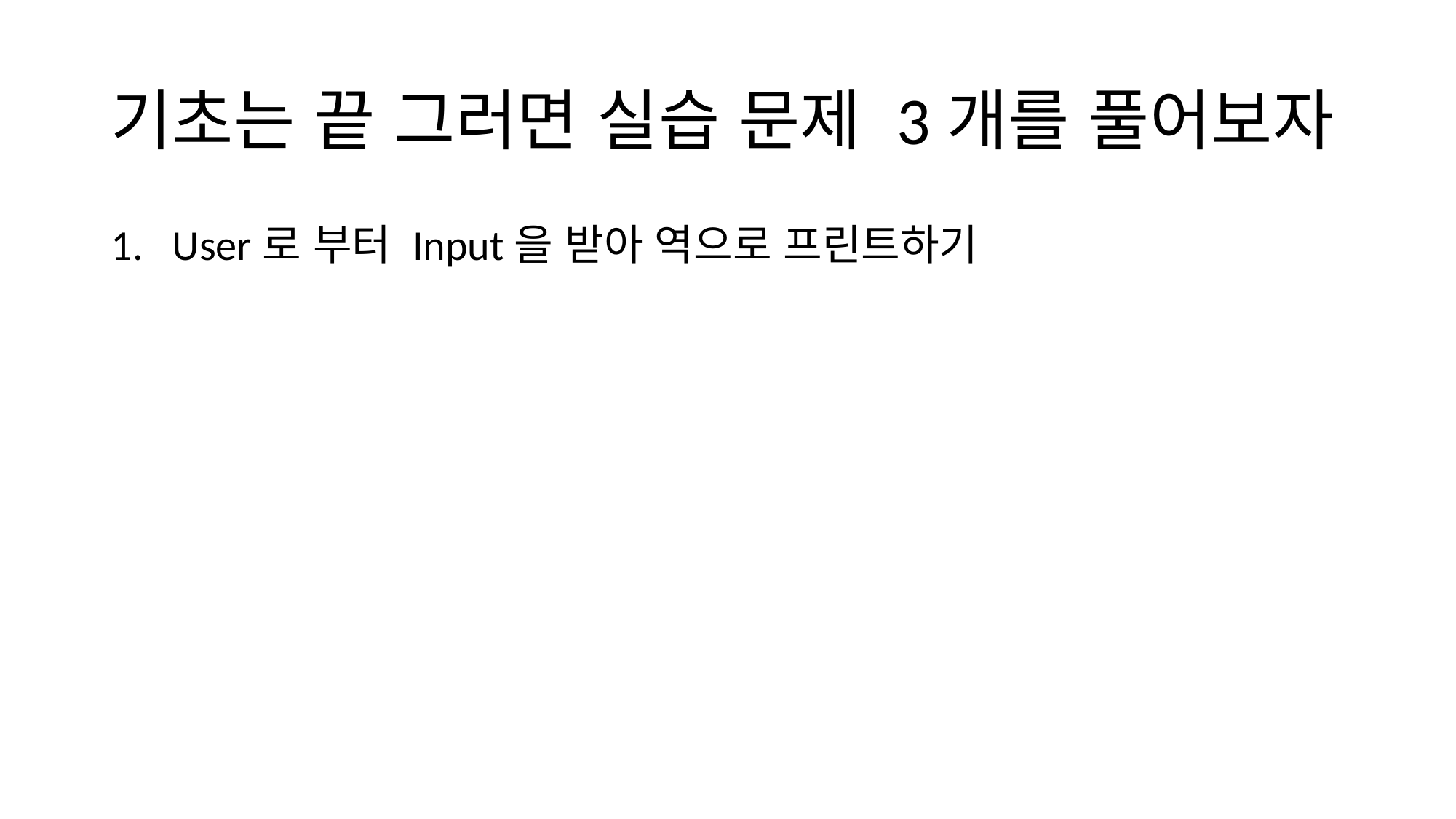

# 기초는 끝 그러면 실습 문제 3개를 풀어보자
User로 부터 Input을 받아 역으로 프린트하기